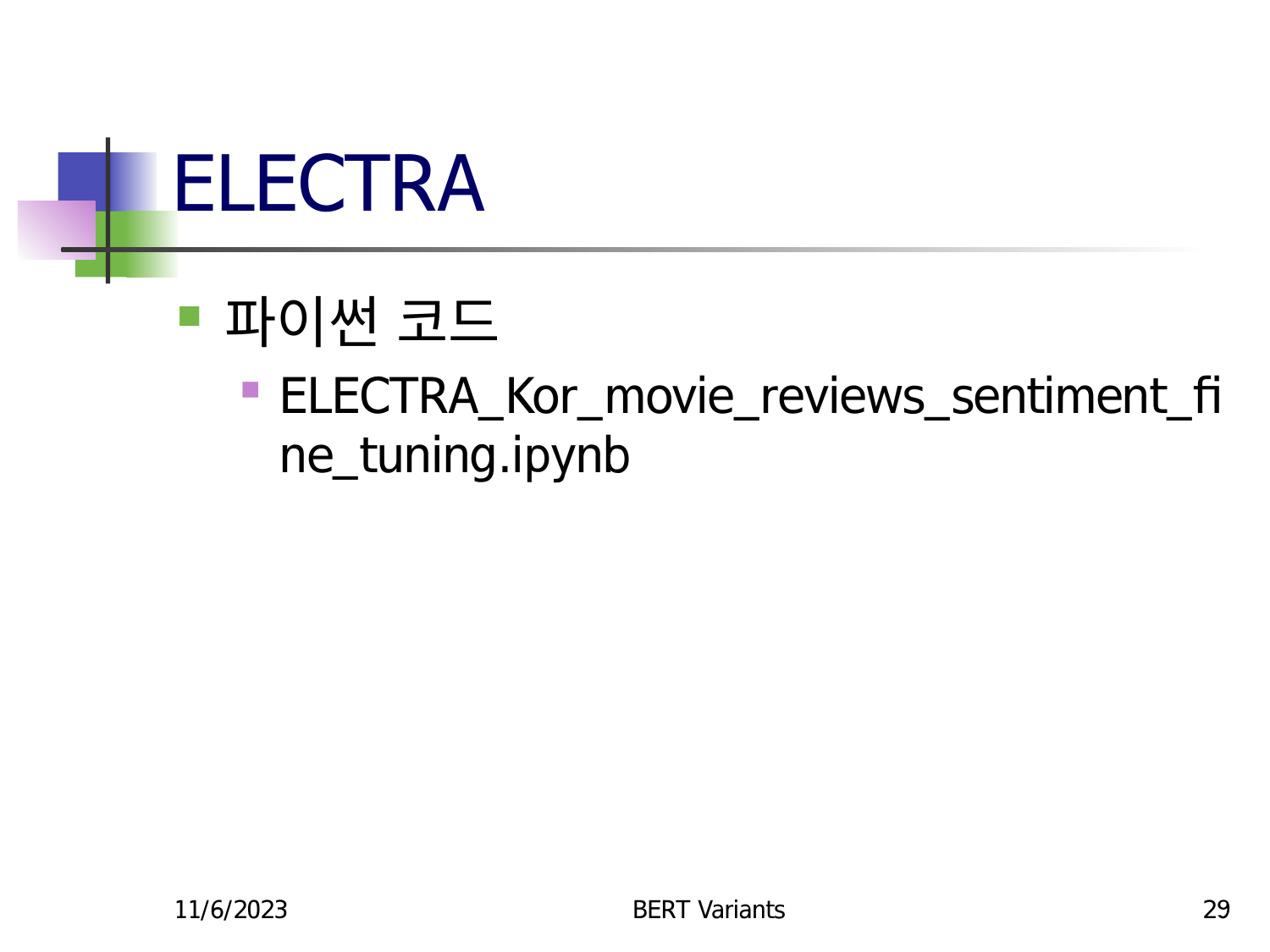

# ELECTRA
파이썬 코드
ELECTRA_Kor_movie_reviews_sentiment_fine_tuning.ipynb
11/6/2023
BERT Variants
29